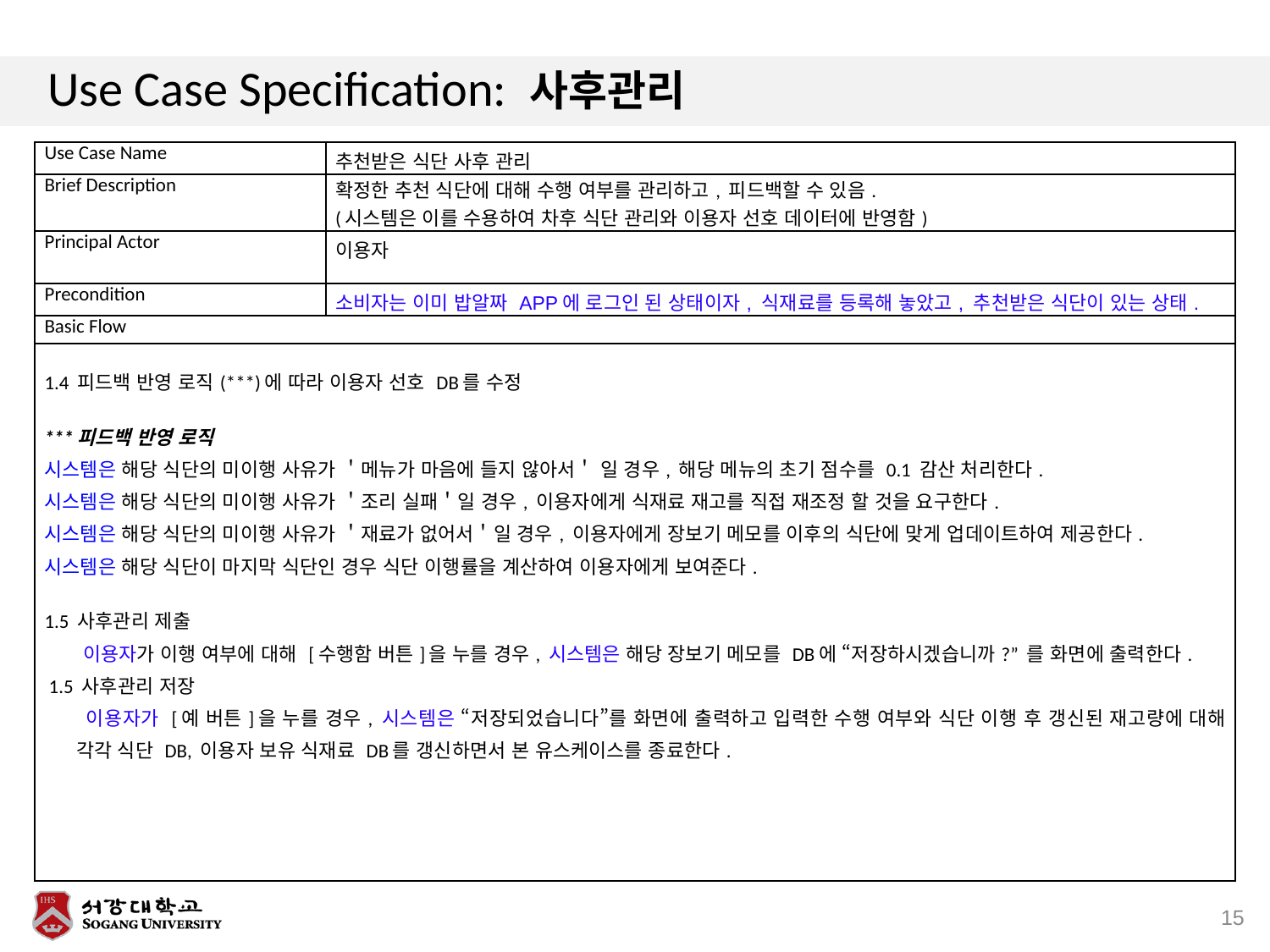

# Use Case Specification: 사후관리
| Use Case Name | 추천받은 식단 사후 관리 |
| --- | --- |
| Brief Description | 확정한 추천 식단에 대해 수행 여부를 관리하고, 피드백할 수 있음. (시스템은 이를 수용하여 차후 식단 관리와 이용자 선호 데이터에 반영함) |
| Principal Actor | 이용자 |
| Precondition | 소비자는 이미 밥알짜 APP에 로그인 된 상태이자, 식재료를 등록해 놓았고, 추천받은 식단이 있는 상태. |
| Basic Flow |  |
| 1.4 피드백 반영 로직(\*\*\*)에 따라 이용자 선호 DB를 수정 \*\*\*피드백 반영 로직 시스템은 해당 식단의 미이행 사유가 ＇메뉴가 마음에 들지 않아서＇ 일 경우, 해당 메뉴의 초기 점수를 0.1 감산 처리한다. 시스템은 해당 식단의 미이행 사유가 ＇조리 실패＇일 경우, 이용자에게 식재료 재고를 직접 재조정 할 것을 요구한다. 시스템은 해당 식단의 미이행 사유가 ＇재료가 없어서＇일 경우, 이용자에게 장보기 메모를 이후의 식단에 맞게 업데이트하여 제공한다. 시스템은 해당 식단이 마지막 식단인 경우 식단 이행률을 계산하여 이용자에게 보여준다. 1.5 사후관리 제출 이용자가 이행 여부에 대해 [수행함 버튼]을 누를 경우, 시스템은 해당 장보기 메모를 DB에 “저장하시겠습니까?” 를 화면에 출력한다. 1.5 사후관리 저장 이용자가 [예 버튼]을 누를 경우, 시스템은 “저장되었습니다”를 화면에 출력하고 입력한 수행 여부와 식단 이행 후 갱신된 재고량에 대해 각각 식단 DB, 이용자 보유 식재료 DB를 갱신하면서 본 유스케이스를 종료한다. |  |
15